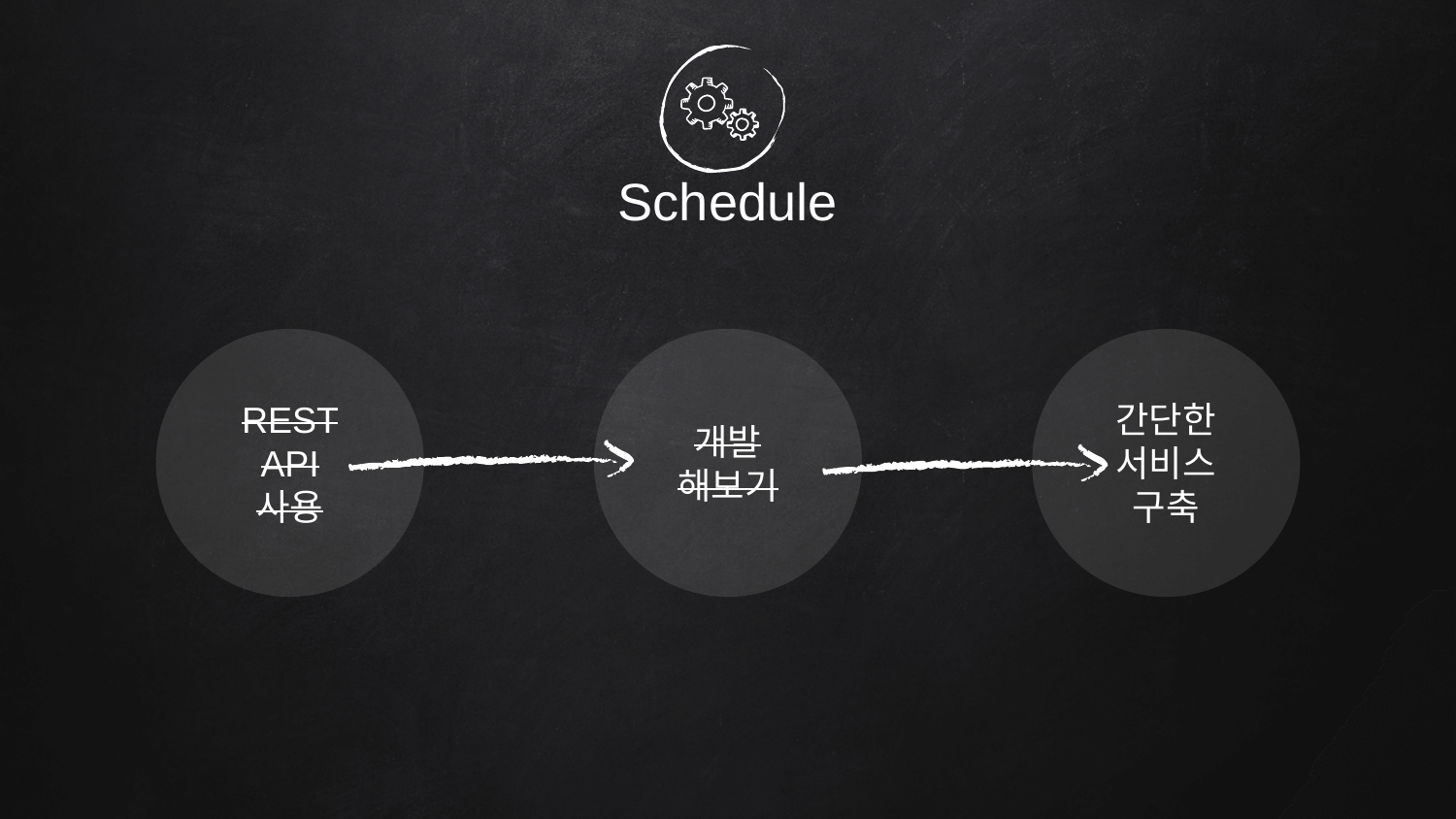

# Schedule
REST API
사용
개발
해보기
간단한
서비스 구축